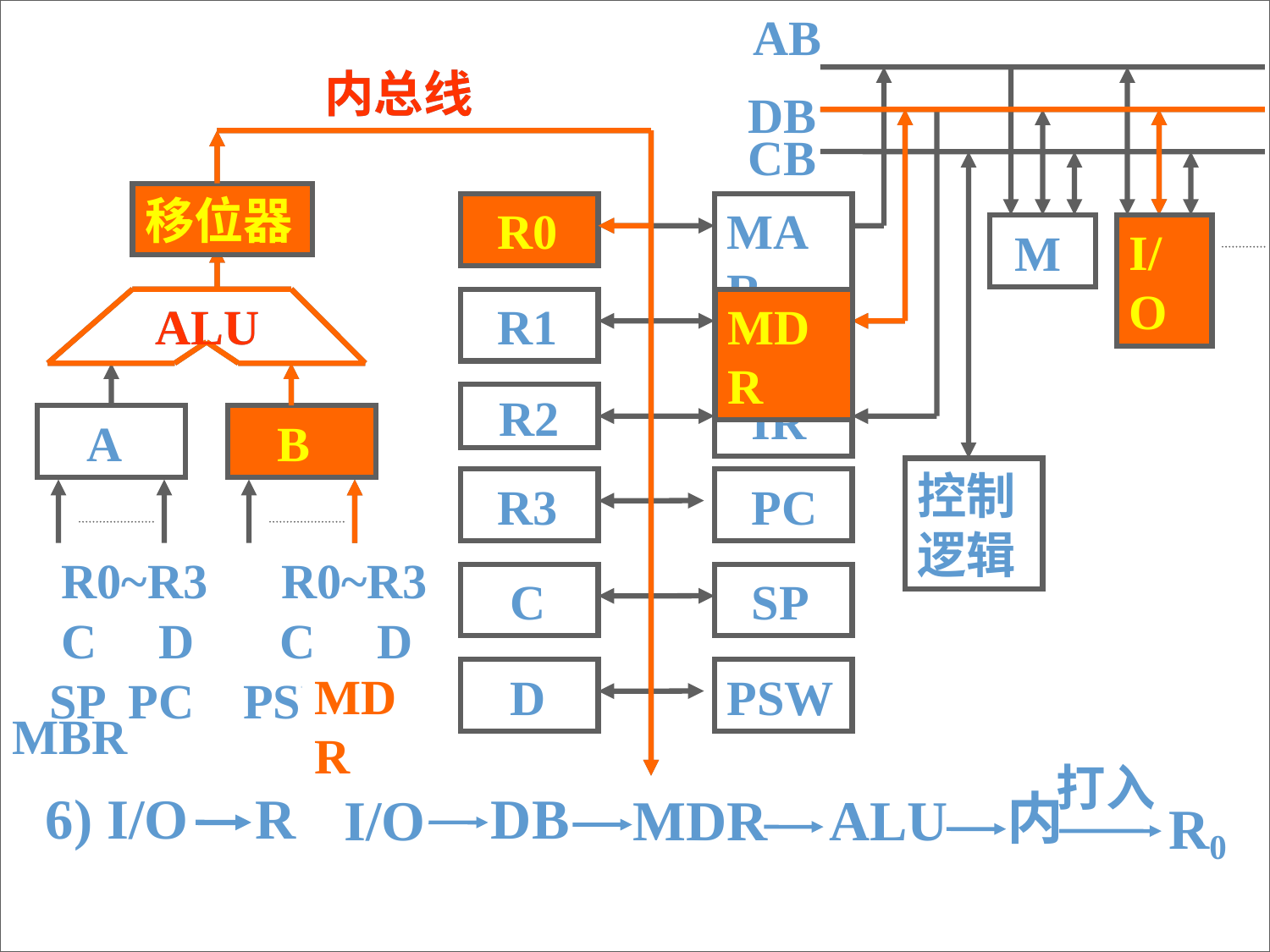

AB
内总线
内总线

DB

CB

移位器
移位器
  R0
  R0
MAR
 M
I/O
I/O

ALU
ALU
  R1
MDR
MDR

R2
  IR
  IR
   A
   B
   B

控制逻辑
  R3
  PC

    R0~R3      R0~R3
    C     D       C     D
   SP  PC    PSW  MBR
   C
  SP

MDR
   D
PSW

打入
  6) I/O
R

DB
内
I/O
MDR
ALU
R0